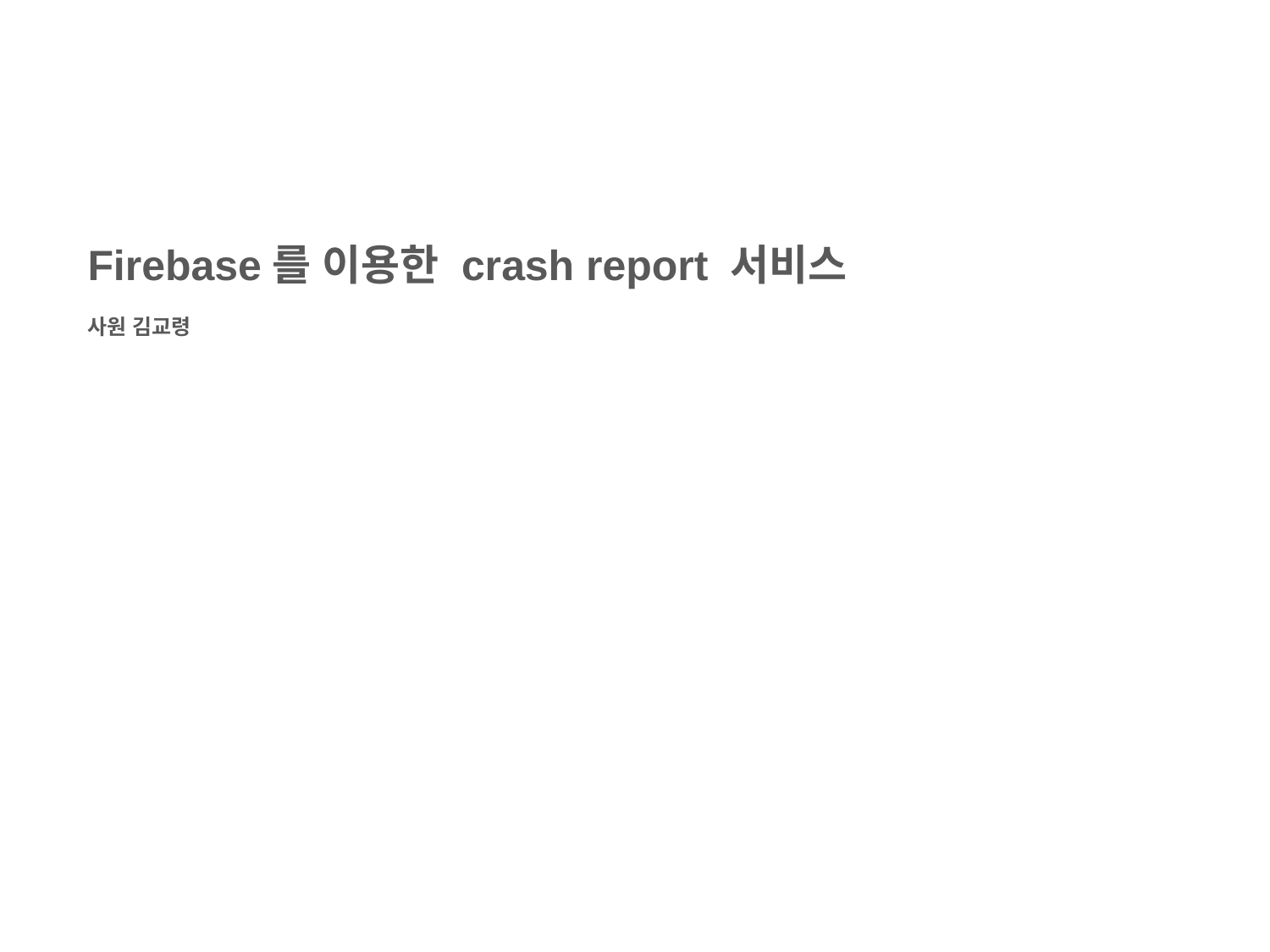

# Firebase를 이용한 crash report 서비스
사원 김교령